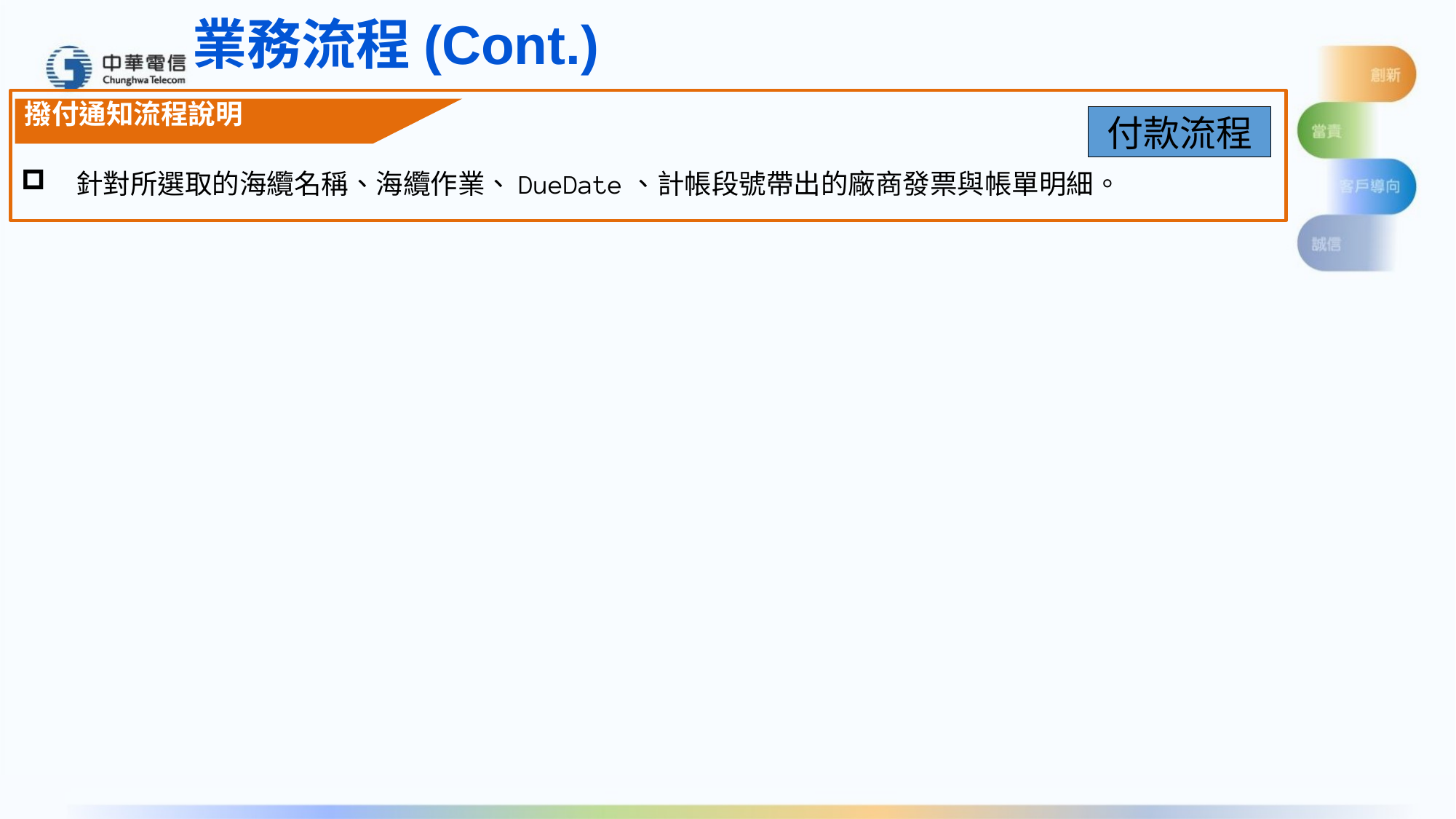

業務流程(Cont.)

撥付通知流程說明
付款流程
針對所選取的海纜名稱、海纜作業、DueDate、計帳段號帶出的廠商發票與帳單明細。